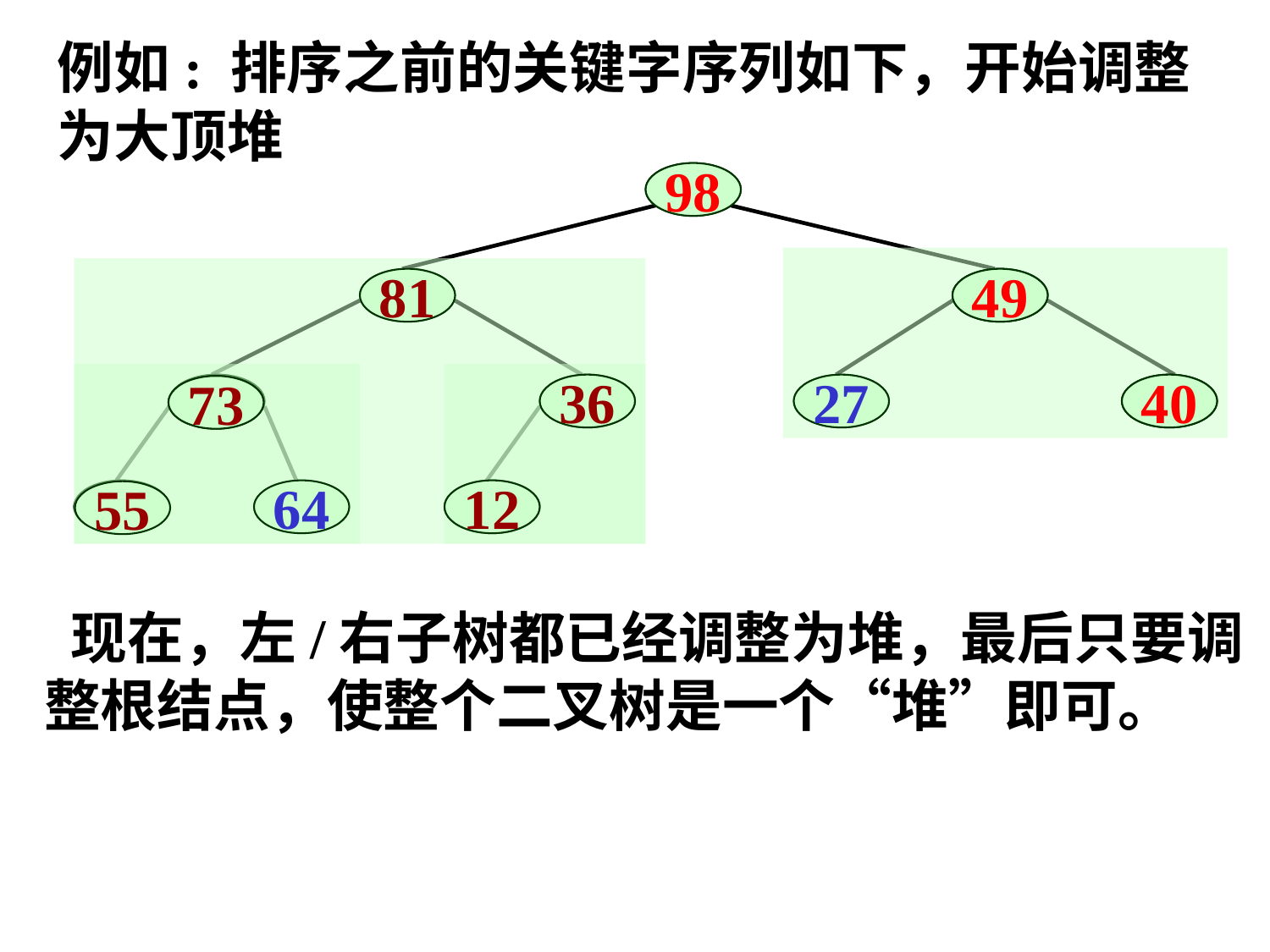

例如: 排序之前的关键字序列如下，开始调整为大顶堆
40

55
49

73
12
27
98

81
64
36
98

81
98
49

81
36
36
27
49
40
55
73
73
64
12
12
55
 现在，左/右子树都已经调整为堆，最后只要调整根结点，使整个二叉树是一个“堆”即可。